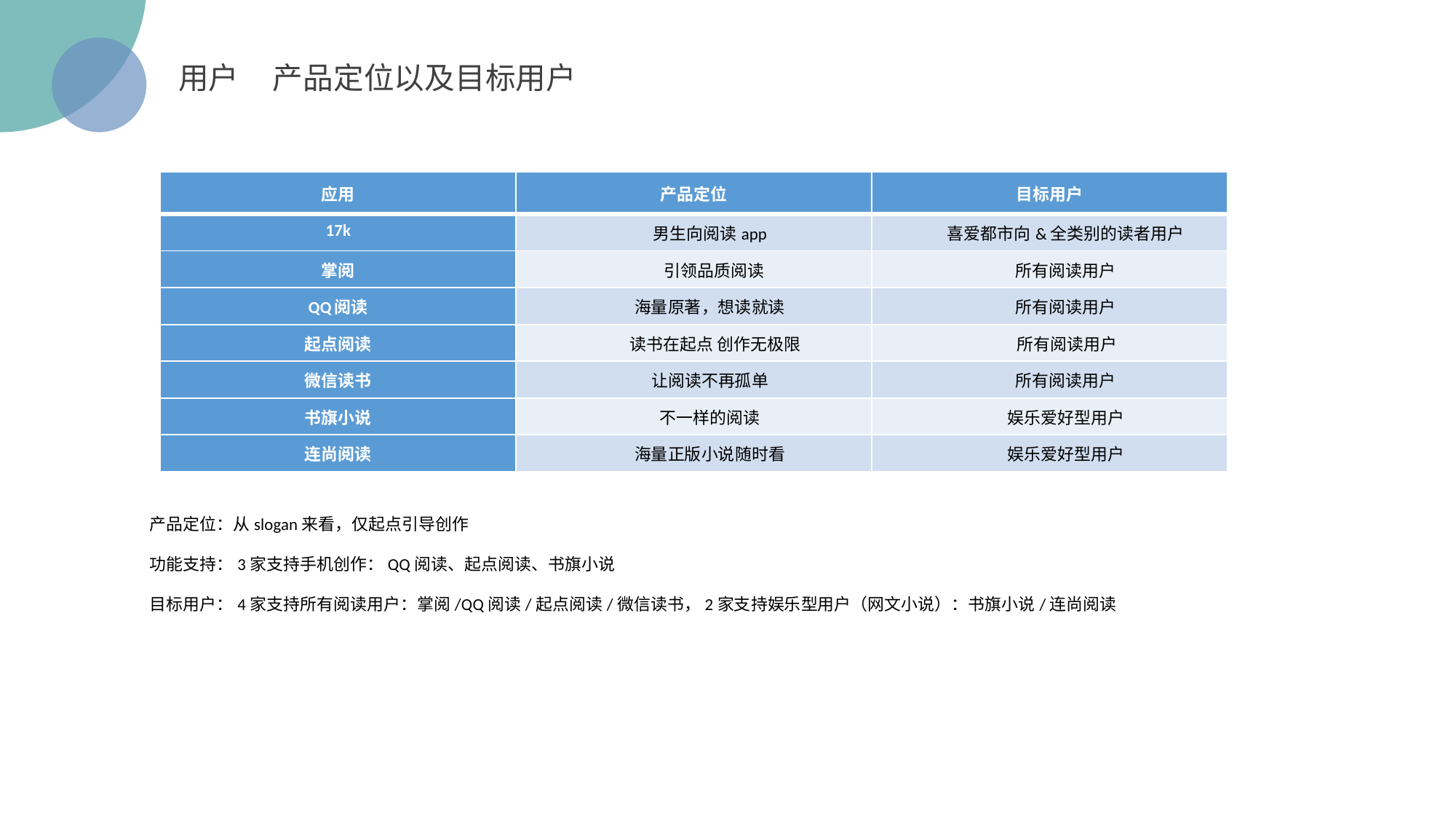

用户     产品定位以及目标用户
| 应用 | 产品定位 | 目标用户 |
| --- | --- | --- |
| 17k | 男生向阅读app | 喜爱都市向&全类别的读者用户 |
| 掌阅 | 引领品质阅读 | 所有阅读用户 |
| QQ阅读 | 海量原著，想读就读 | 所有阅读用户 |
| 起点阅读 | 读书在起点 创作无极限 | 所有阅读用户 |
| 微信读书 | 让阅读不再孤单 | 所有阅读用户 |
| 书旗小说 | 不一样的阅读 | 娱乐爱好型用户 |
| 连尚阅读 | 海量正版小说随时看 | 娱乐爱好型用户 |
产品定位：从slogan来看，仅起点引导创作

功能支持：3家支持手机创作：QQ阅读、起点阅读、书旗小说

目标用户：4家支持所有阅读用户：掌阅/QQ阅读/起点阅读/微信读书，2家支持娱乐型用户（网文小说）：书旗小说/连尚阅读